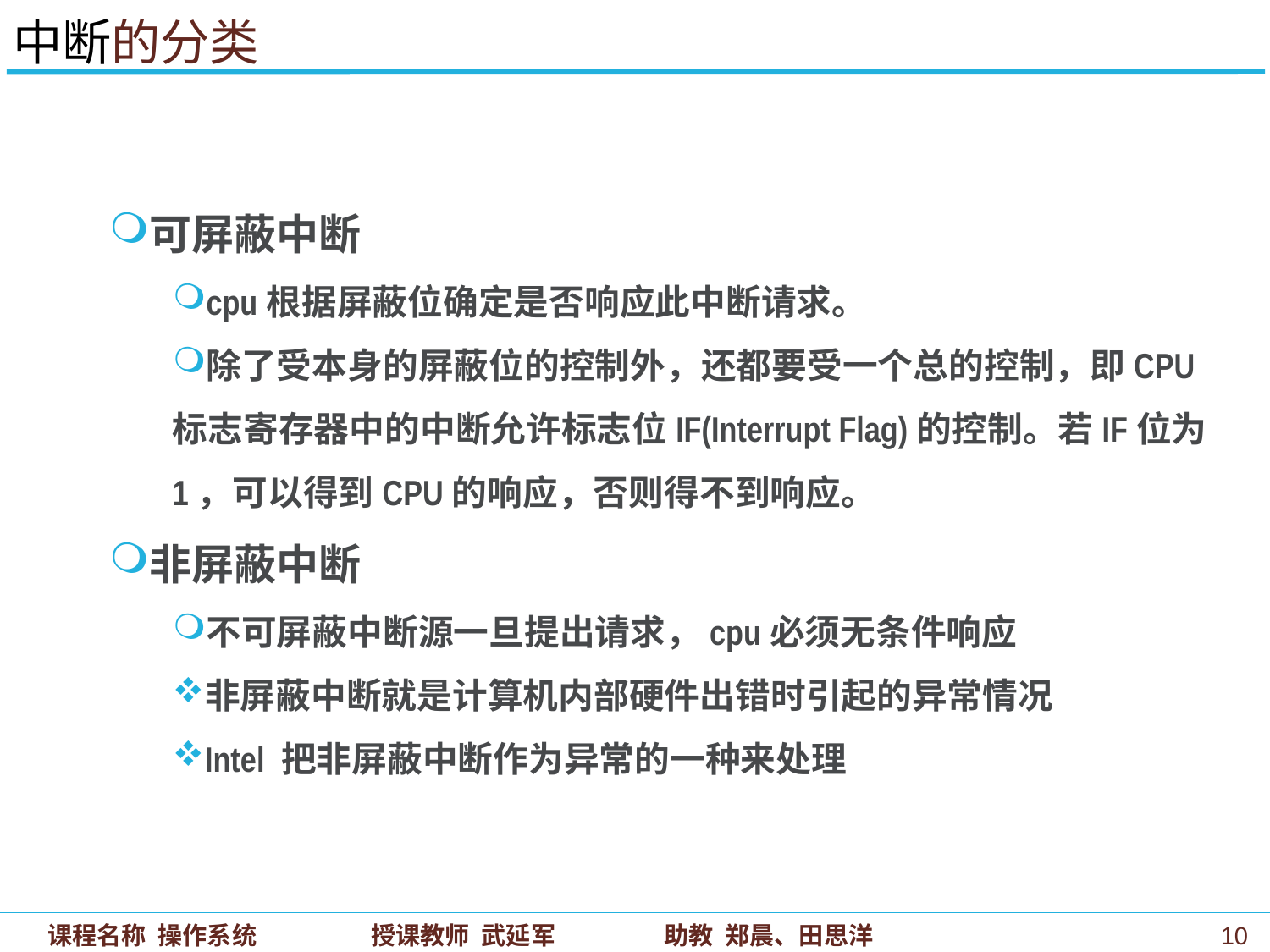

中断的分类
可屏蔽中断
cpu根据屏蔽位确定是否响应此中断请求。
除了受本身的屏蔽位的控制外，还都要受一个总的控制，即CPU标志寄存器中的中断允许标志位IF(Interrupt Flag)的控制。若IF位为1，可以得到CPU的响应，否则得不到响应。
非屏蔽中断
不可屏蔽中断源一旦提出请求，cpu必须无条件响应
非屏蔽中断就是计算机内部硬件出错时引起的异常情况
Intel 把非屏蔽中断作为异常的一种来处理

课程名称  操作系统                    授课教师  武延军                   助教  郑晨、田思洋
10